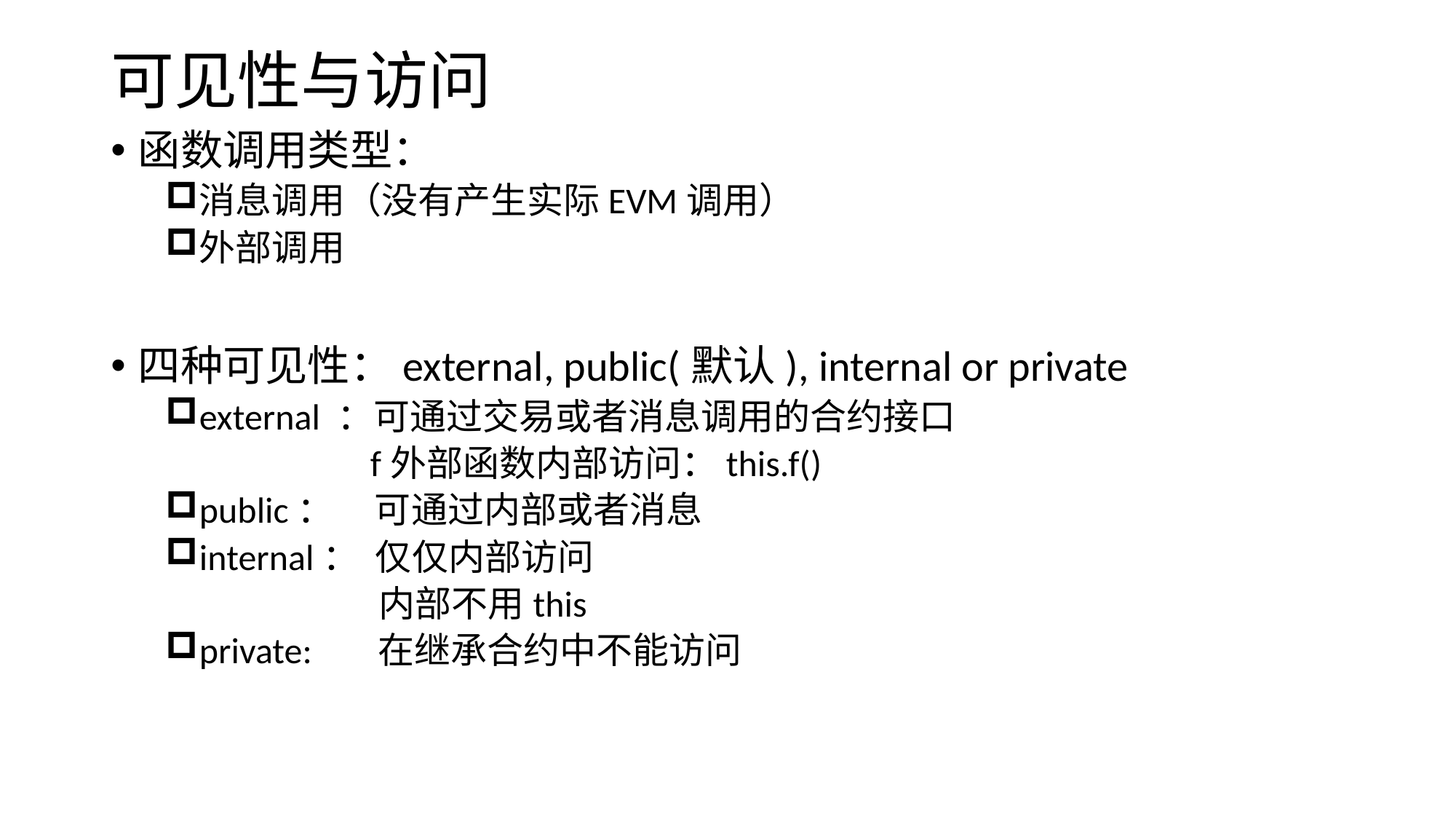

# 可见性与访问
函数调用类型：
消息调用（没有产生实际EVM调用）
外部调用

四种可见性：external, public(默认), internal or private
external ：可通过交易或者消息调用的合约接口
                         f外部函数内部访问：this.f()
public：     可通过内部或者消息
internal：  仅仅内部访问
                         内部不用this
private:       在继承合约中不能访问